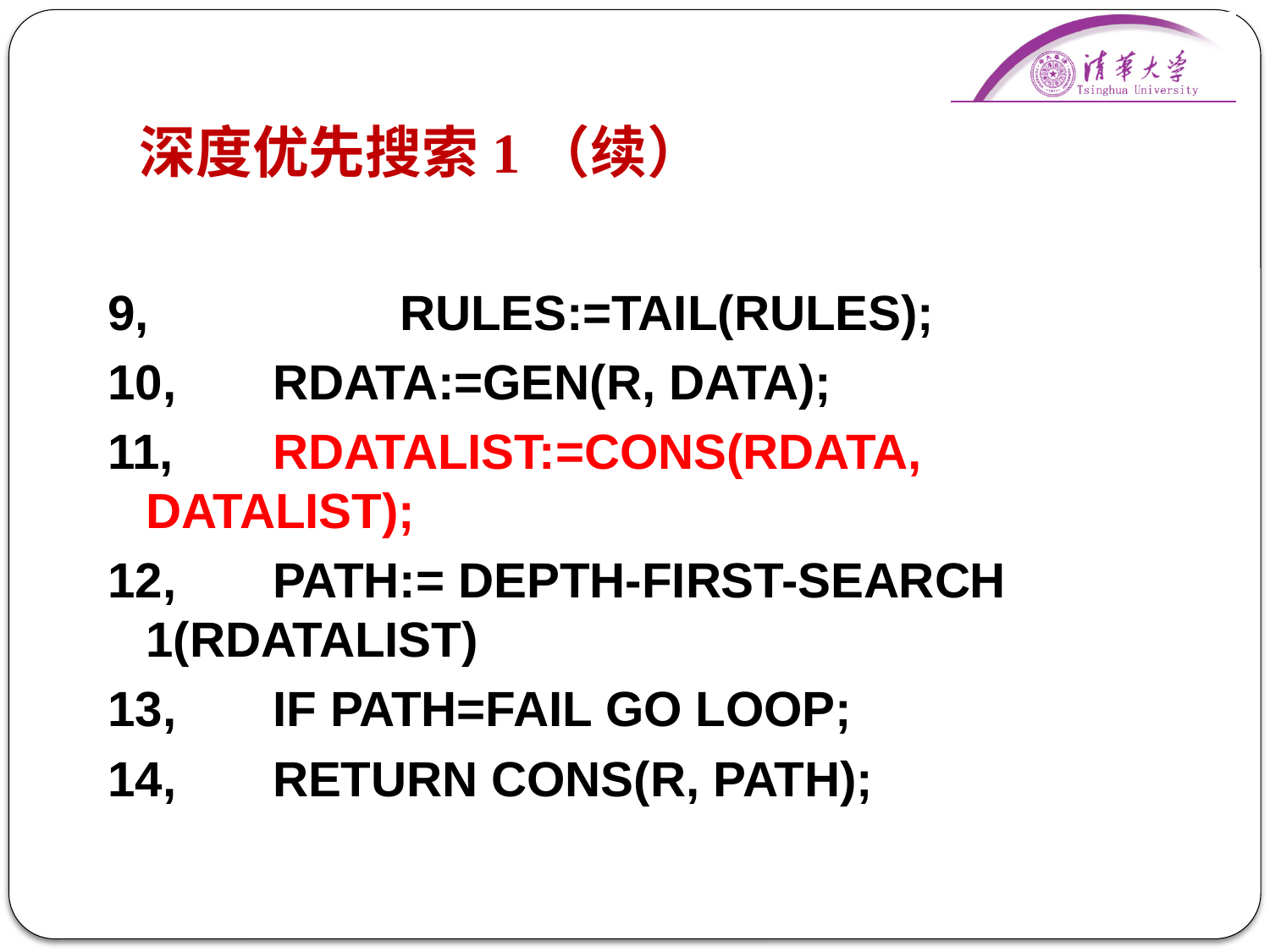

# 深度优先搜索1（续）
9,		RULES:=TAIL(RULES);
10,	RDATA:=GEN(R, DATA);
11,	RDATALIST:=CONS(RDATA, DATALIST);
12,	PATH:= Depth-First-Search 1(RDATALIST)
13,	IF PATH=FAIL GO LOOP;
14,	RETURN CONS(R, PATH);
26